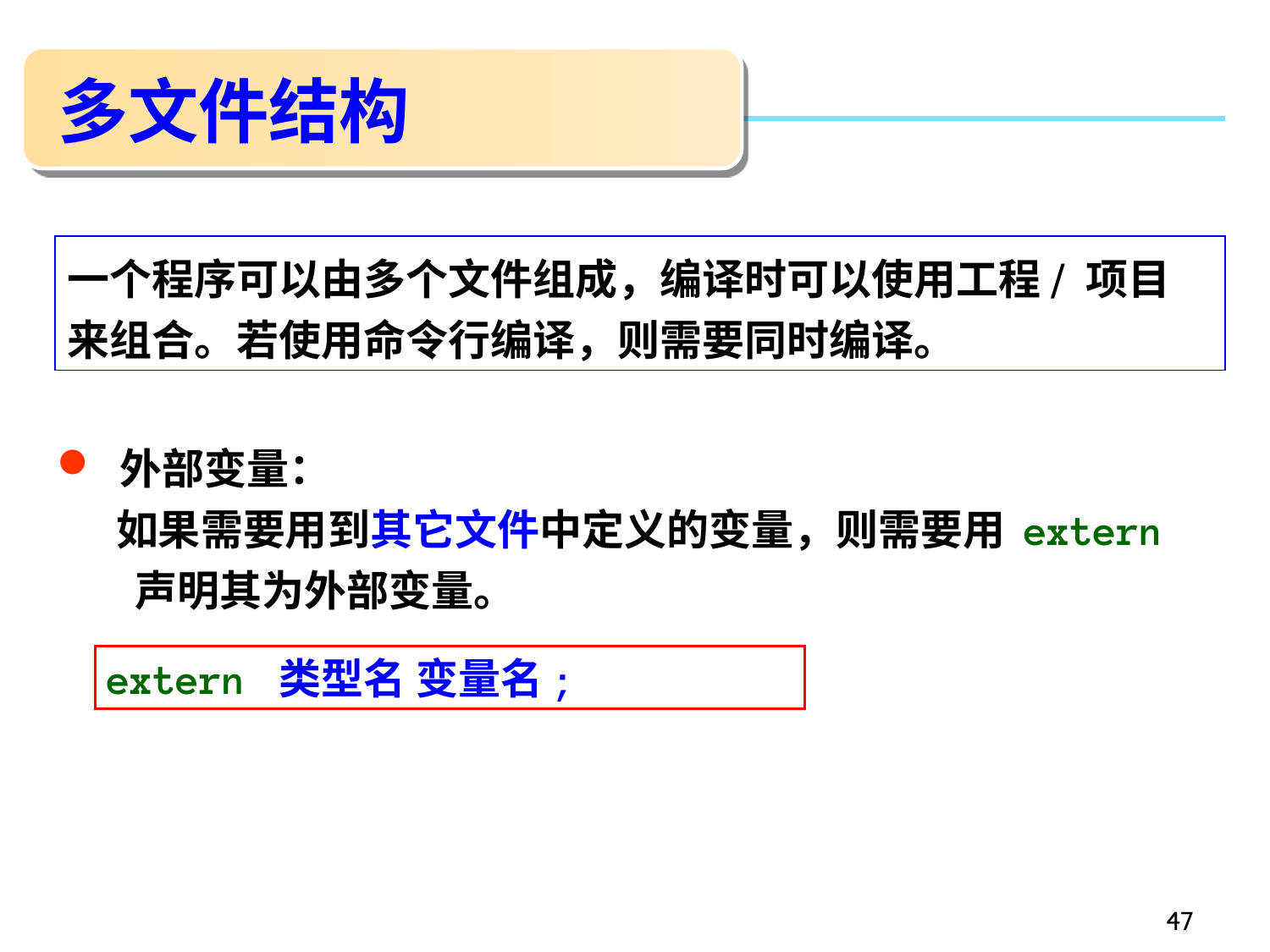

# 多文件结构
一个程序可以由多个文件组成，编译时可以使用工程/项目来组合。若使用命令行编译，则需要同时编译。
 外部变量：
   如果需要用到其它文件中定义的变量，则需要用 extern
   声明其为外部变量。
extern 类型名 变量名;
47